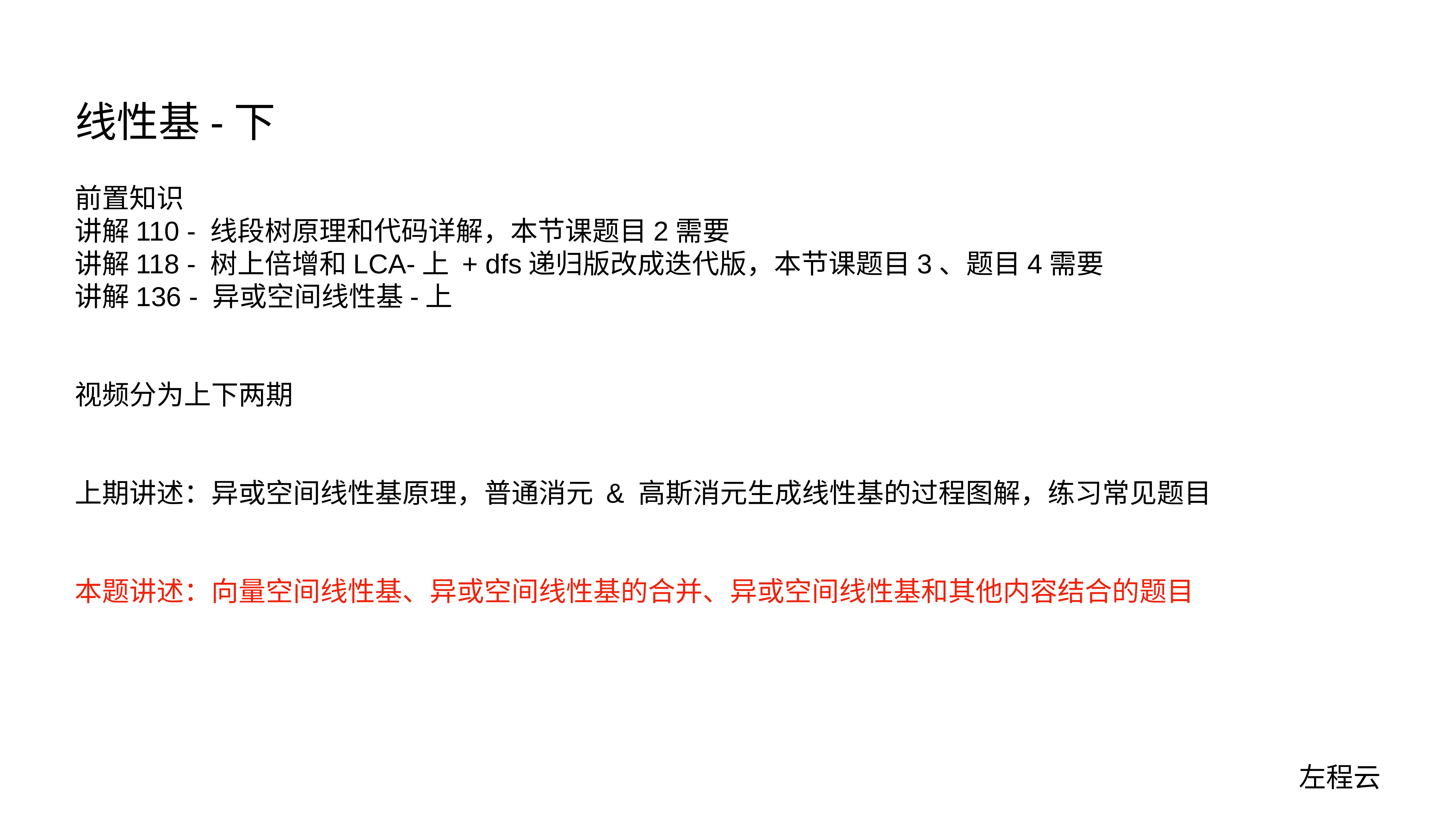

# 线性基-下
前置知识
讲解110 - 线段树原理和代码详解，本节课题目2需要
讲解118 - 树上倍增和LCA-上 + dfs递归版改成迭代版，本节课题目3、题目4需要
讲解136 - 异或空间线性基-上

视频分为上下两期

上期讲述：异或空间线性基原理，普通消元 & 高斯消元生成线性基的过程图解，练习常见题目

本题讲述：向量空间线性基、异或空间线性基的合并、异或空间线性基和其他内容结合的题目
左程云